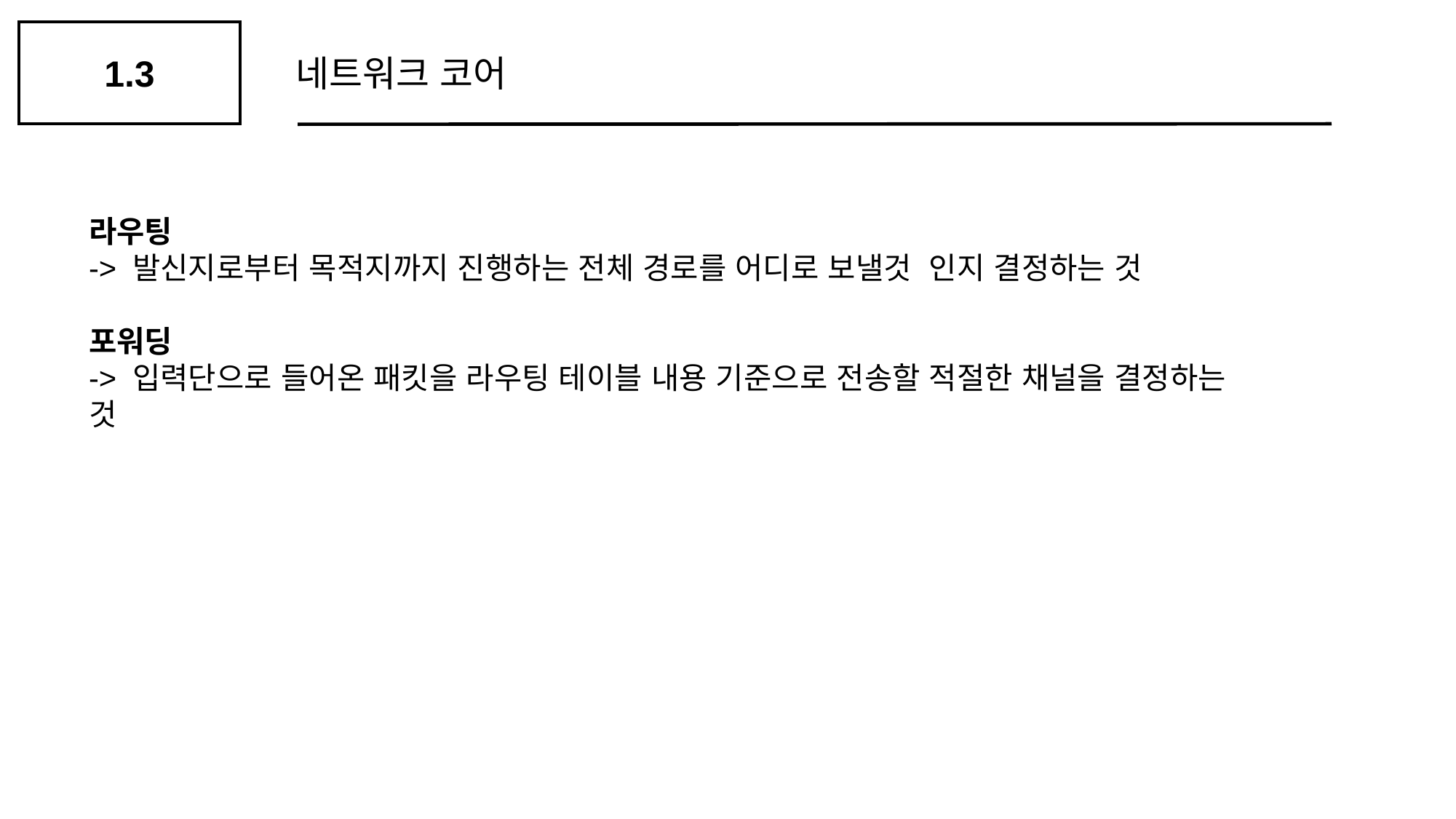

1.3
네트워크 코어
라우팅
-> 발신지로부터 목적지까지 진행하는 전체 경로를 어디로 보낼것  인지 결정하는 것

포워딩
-> 입력단으로 들어온 패킷을 라우팅 테이블 내용 기준으로 전송할 적절한 채널을 결정하는 것